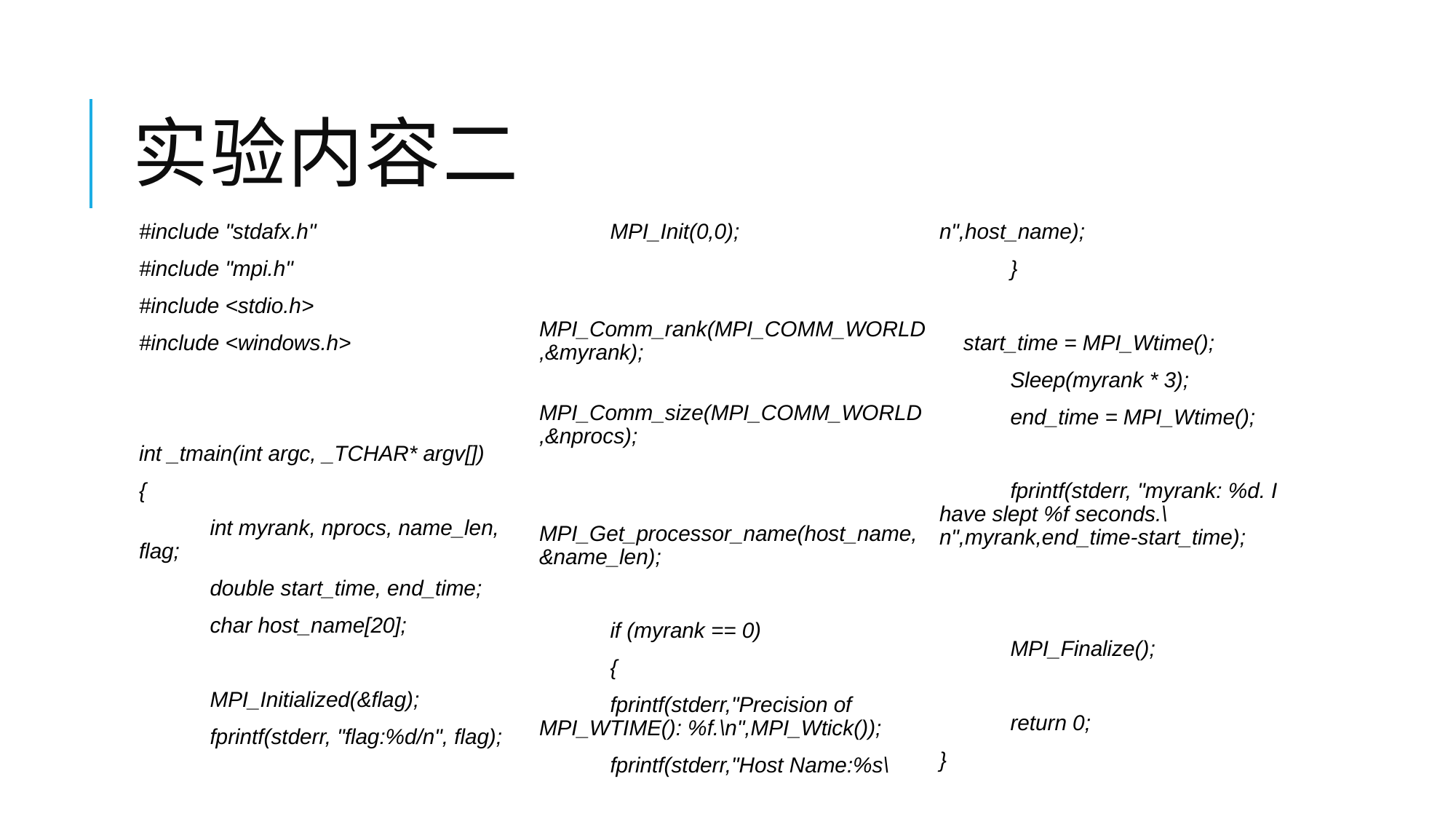

# 实验内容二
#include "stdafx.h"
#include "mpi.h"
#include <stdio.h>
#include <windows.h>

int _tmain(int argc, _TCHAR* argv[])
{
	int myrank, nprocs, name_len, flag;
	double start_time, end_time;
	char host_name[20];

	MPI_Initialized(&flag);
	fprintf(stderr, "flag:%d/n", flag);

	MPI_Init(0,0);

	MPI_Comm_rank(MPI_COMM_WORLD,&myrank);
	MPI_Comm_size(MPI_COMM_WORLD,&nprocs);

	MPI_Get_processor_name(host_name, &name_len);

	if (myrank == 0)
	{
		fprintf(stderr,"Precision of MPI_WTIME(): %f.\n",MPI_Wtick());
		fprintf(stderr,"Host Name:%s\n",host_name);
	}

    start_time = MPI_Wtime();
	Sleep(myrank * 3);
	end_time = MPI_Wtime();

	fprintf(stderr, "myrank: %d. I have slept %f seconds.\n",myrank,end_time-start_time);

	MPI_Finalize();

	return 0;
}